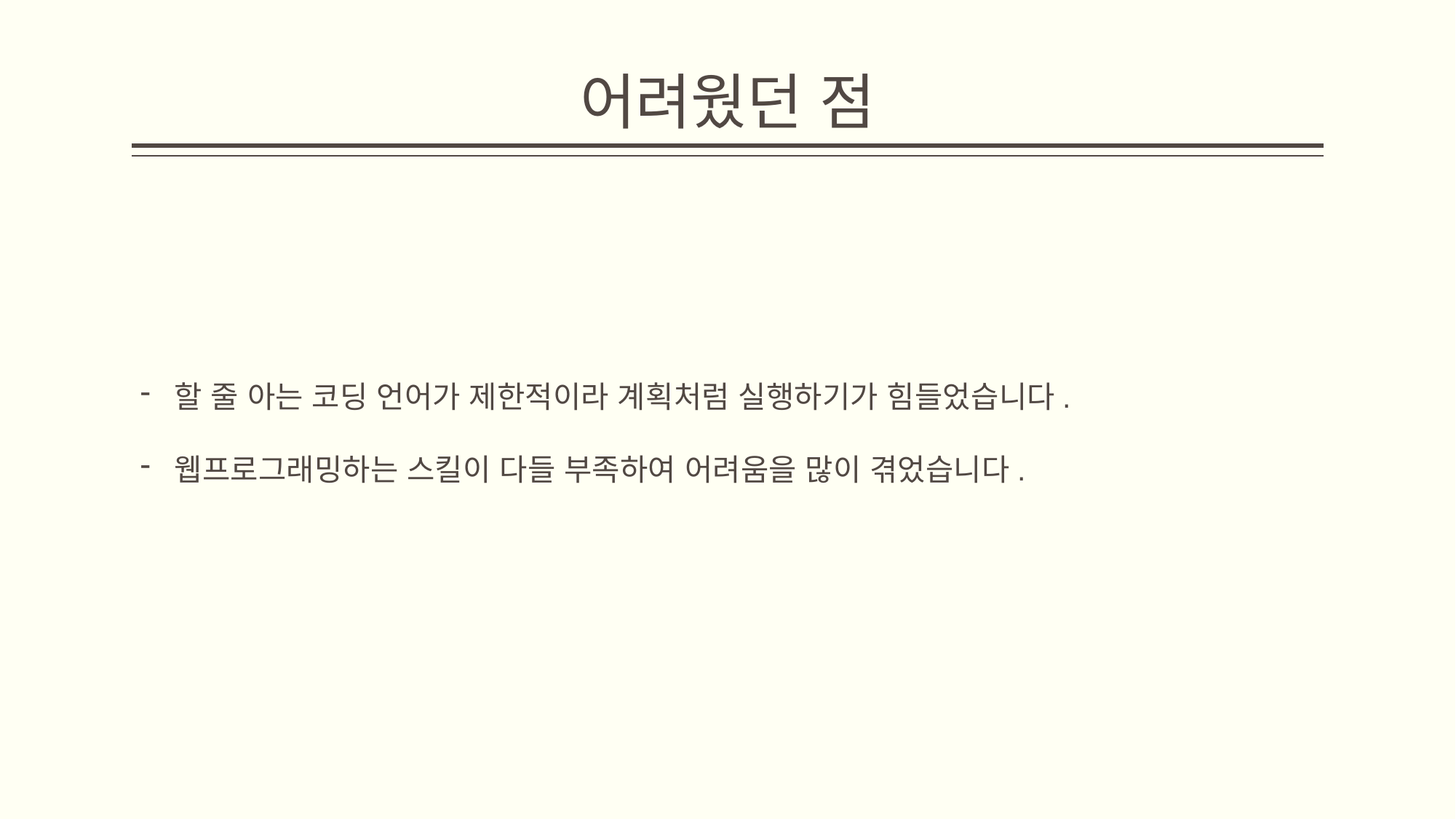

# 어려웠던 점
할 줄 아는 코딩 언어가 제한적이라 계획처럼 실행하기가 힘들었습니다.
웹프로그래밍하는 스킬이 다들 부족하여 어려움을 많이 겪었습니다.